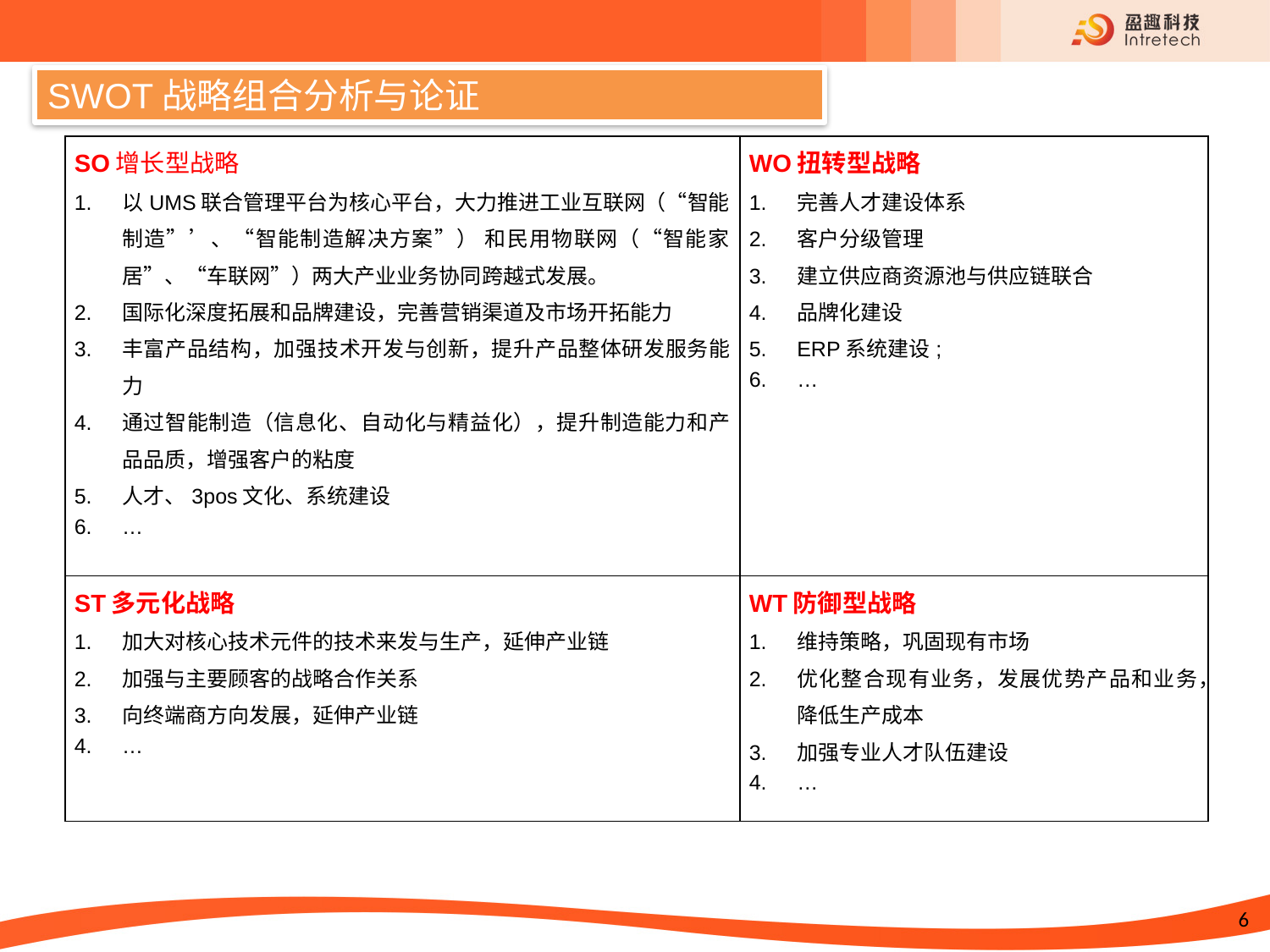

SWOT战略组合分析与论证
| SO增长型战略 以UMS联合管理平台为核心平台，大力推进工业互联网（“智能制造”’、“智能制造解决方案”） 和民用物联网（“智能家居”、“车联网”）两大产业业务协同跨越式发展。 国际化深度拓展和品牌建设，完善营销渠道及市场开拓能力 丰富产品结构，加强技术开发与创新，提升产品整体研发服务能力 通过智能制造（信息化、自动化与精益化），提升制造能力和产品品质，增强客户的粘度 人才、3pos文化、系统建设 … | WO扭转型战略 完善人才建设体系 客户分级管理 建立供应商资源池与供应链联合 品牌化建设 ERP系统建设; … |
| --- | --- |
| ST多元化战略 加大对核心技术元件的技术来发与生产，延伸产业链 加强与主要顾客的战略合作关系 向终端商方向发展，延伸产业链 … | WT防御型战略 维持策略，巩固现有市场 优化整合现有业务，发展优势产品和业务，降低生产成本 加强专业人才队伍建设 … |